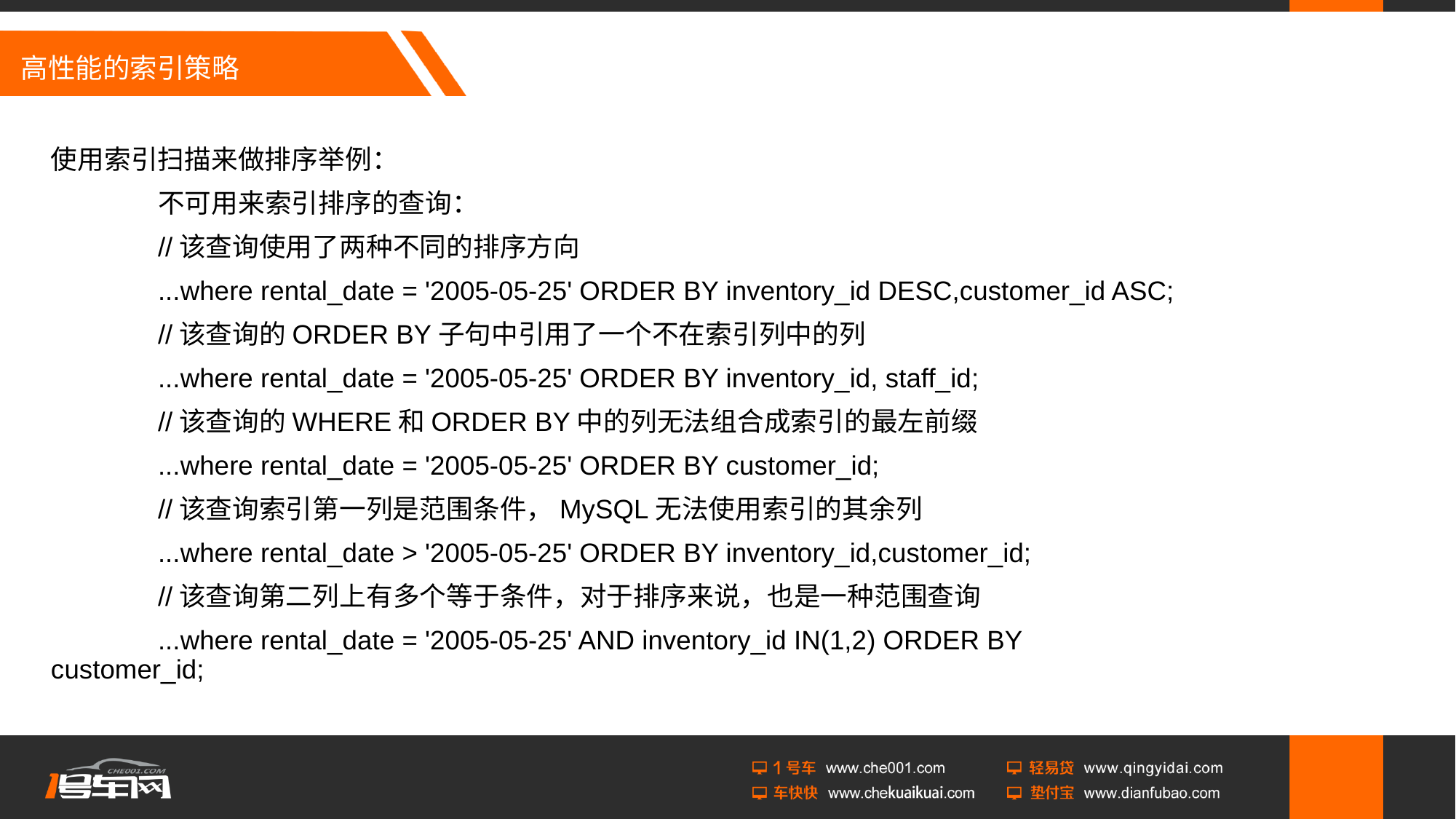

# 高性能的索引策略
使用索引扫描来做排序举例：
	不可用来索引排序的查询：
		//该查询使用了两种不同的排序方向
		...where rental_date = '2005-05-25' ORDER BY inventory_id DESC,customer_id ASC;
		//该查询的ORDER BY子句中引用了一个不在索引列中的列
		...where rental_date = '2005-05-25' ORDER BY inventory_id, staff_id;
		//该查询的WHERE和ORDER BY中的列无法组合成索引的最左前缀
		...where rental_date = '2005-05-25' ORDER BY customer_id;
		//该查询索引第一列是范围条件，MySQL无法使用索引的其余列
		...where rental_date > '2005-05-25' ORDER BY inventory_id,customer_id;
		//该查询第二列上有多个等于条件，对于排序来说，也是一种范围查询
		...where rental_date = '2005-05-25' AND inventory_id IN(1,2) ORDER BY 				customer_id;